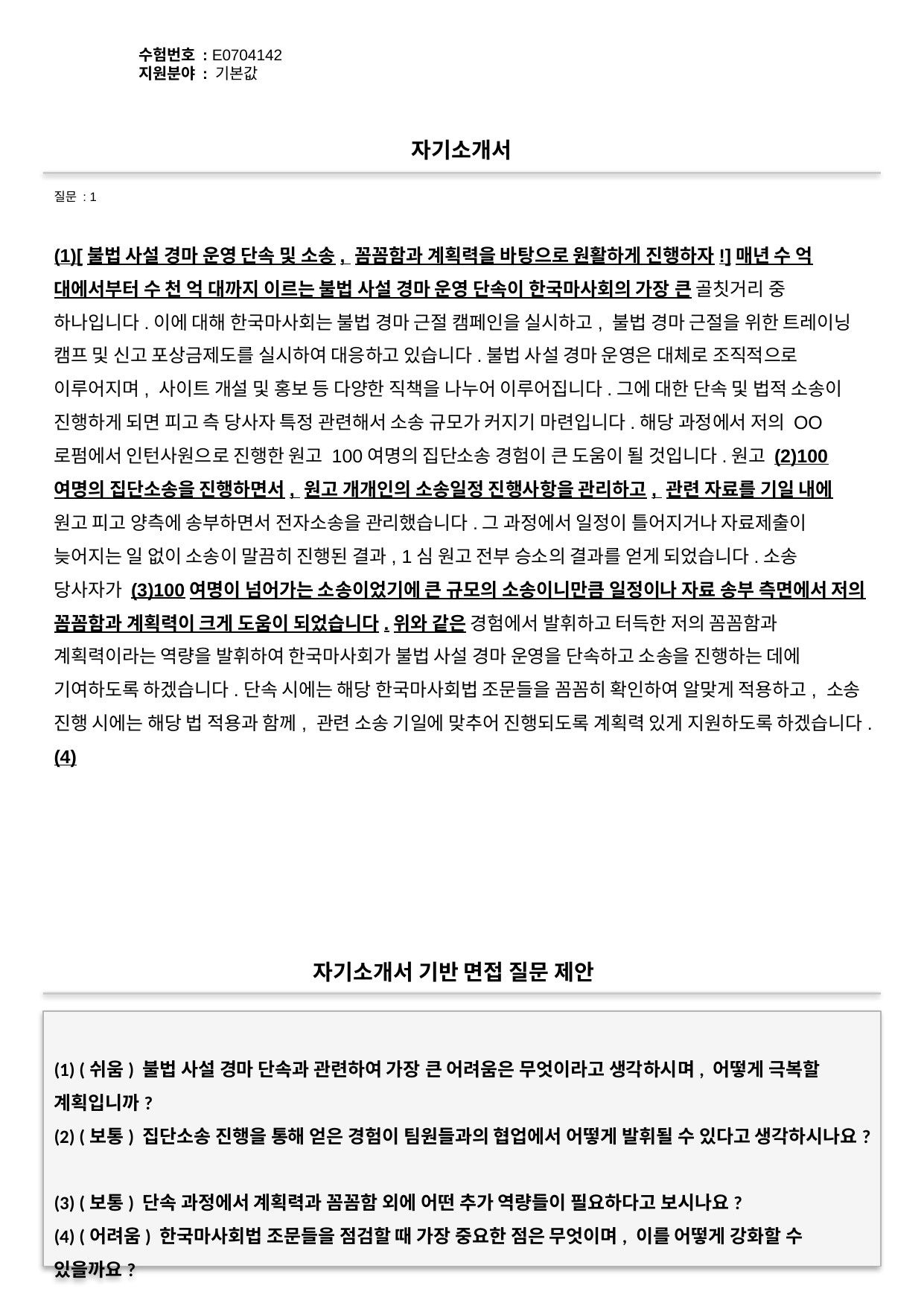

수험번호 : E0704142
지원분야 : 기본값
#

자기소개서

질문 : 1

(1)[불법 사설 경마 운영 단속 및 소송, 꼼꼼함과 계획력을 바탕으로 원활하게 진행하자!]매년 수 억 대에서부터 수 천 억 대까지 이르는 불법 사설 경마 운영 단속이 한국마사회의 가장 큰 골칫거리 중 하나입니다.이에 대해 한국마사회는 불법 경마 근절 캠페인을 실시하고, 불법 경마 근절을 위한 트레이닝 캠프 및 신고 포상금제도를 실시하여 대응하고 있습니다.불법 사설 경마 운영은 대체로 조직적으로 이루어지며, 사이트 개설 및 홍보 등 다양한 직책을 나누어 이루어집니다.그에 대한 단속 및 법적 소송이 진행하게 되면 피고 측 당사자 특정 관련해서 소송 규모가 커지기 마련입니다.해당 과정에서 저의 OO로펌에서 인턴사원으로 진행한 원고 100여명의 집단소송 경험이 큰 도움이 될 것입니다.원고 (2)100여명의 집단소송을 진행하면서, 원고 개개인의 소송일정 진행사항을 관리하고, 관련 자료를 기일 내에 원고 피고 양측에 송부하면서 전자소송을 관리했습니다.그 과정에서 일정이 틀어지거나 자료제출이 늦어지는 일 없이 소송이 말끔히 진행된 결과, 1심 원고 전부 승소의 결과를 얻게 되었습니다.소송 당사자가 (3)100여명이 넘어가는 소송이었기에 큰 규모의 소송이니만큼 일정이나 자료 송부 측면에서 저의 꼼꼼함과 계획력이 크게 도움이 되었습니다.위와 같은 경험에서 발휘하고 터득한 저의 꼼꼼함과 계획력이라는 역량을 발휘하여 한국마사회가 불법 사설 경마 운영을 단속하고 소송을 진행하는 데에 기여하도록 하겠습니다.단속 시에는 해당 한국마사회법 조문들을 꼼꼼히 확인하여 알맞게 적용하고, 소송 진행 시에는 해당 법 적용과 함께, 관련 소송 기일에 맞추어 진행되도록 계획력 있게 지원하도록 하겠습니다.(4)

자기소개서 기반 면접 질문 제안

(1) (쉬움) 불법 사설 경마 단속과 관련하여 가장 큰 어려움은 무엇이라고 생각하시며, 어떻게 극복할 계획입니까?
(2) (보통) 집단소송 진행을 통해 얻은 경험이 팀원들과의 협업에서 어떻게 발휘될 수 있다고 생각하시나요?
(3) (보통) 단속 과정에서 계획력과 꼼꼼함 외에 어떤 추가 역량들이 필요하다고 보시나요?
(4) (어려움) 한국마사회법 조문들을 점검할 때 가장 중요한 점은 무엇이며, 이를 어떻게 강화할 수 있을까요?